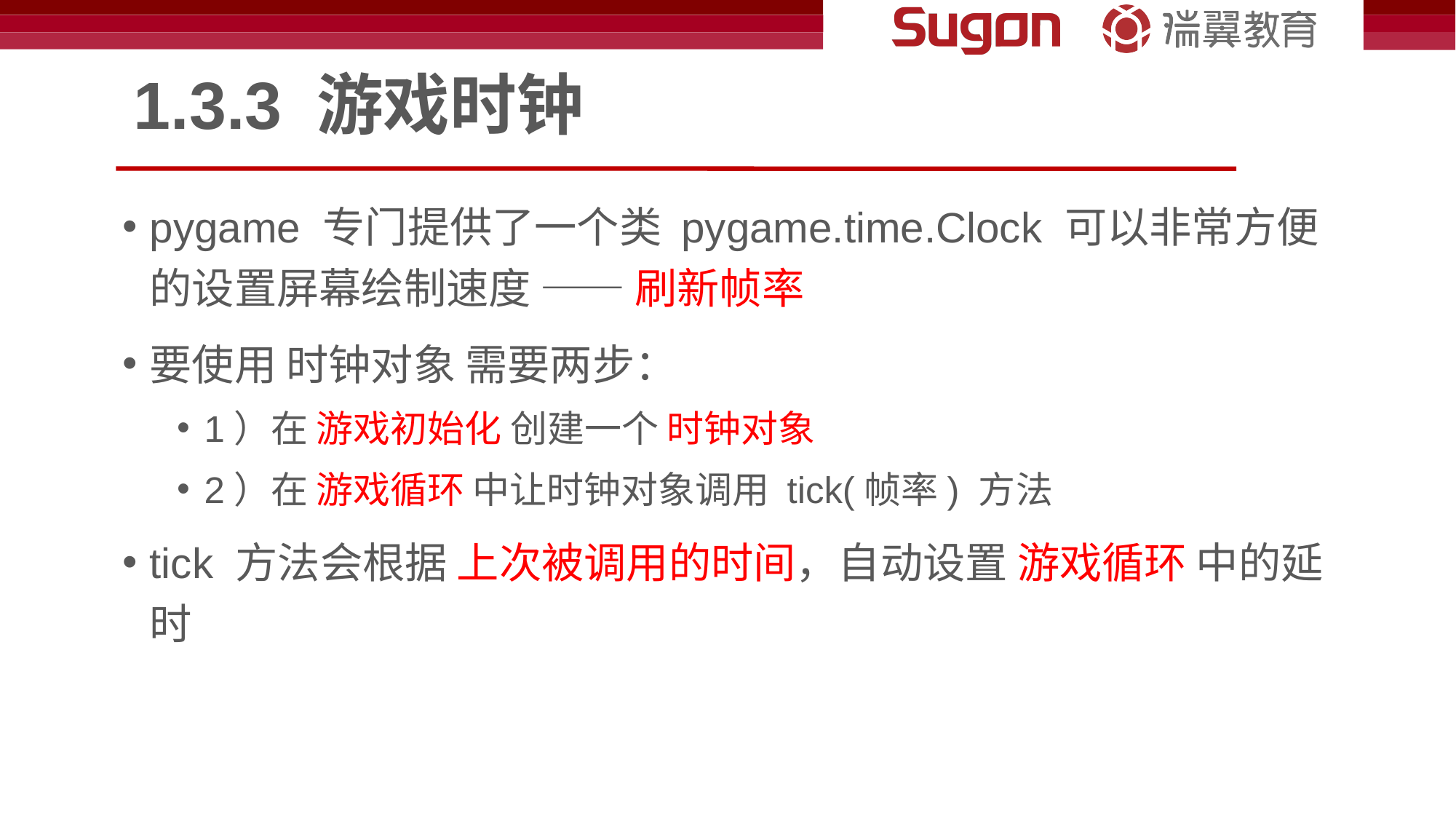

# 1.3.3 游戏时钟
pygame 专门提供了一个类 pygame.time.Clock 可以非常方便的设置屏幕绘制速度 —— 刷新帧率
要使用 时钟对象 需要两步：
1）在 游戏初始化 创建一个 时钟对象
2）在 游戏循环 中让时钟对象调用 tick(帧率) 方法
tick 方法会根据 上次被调用的时间，自动设置 游戏循环 中的延时